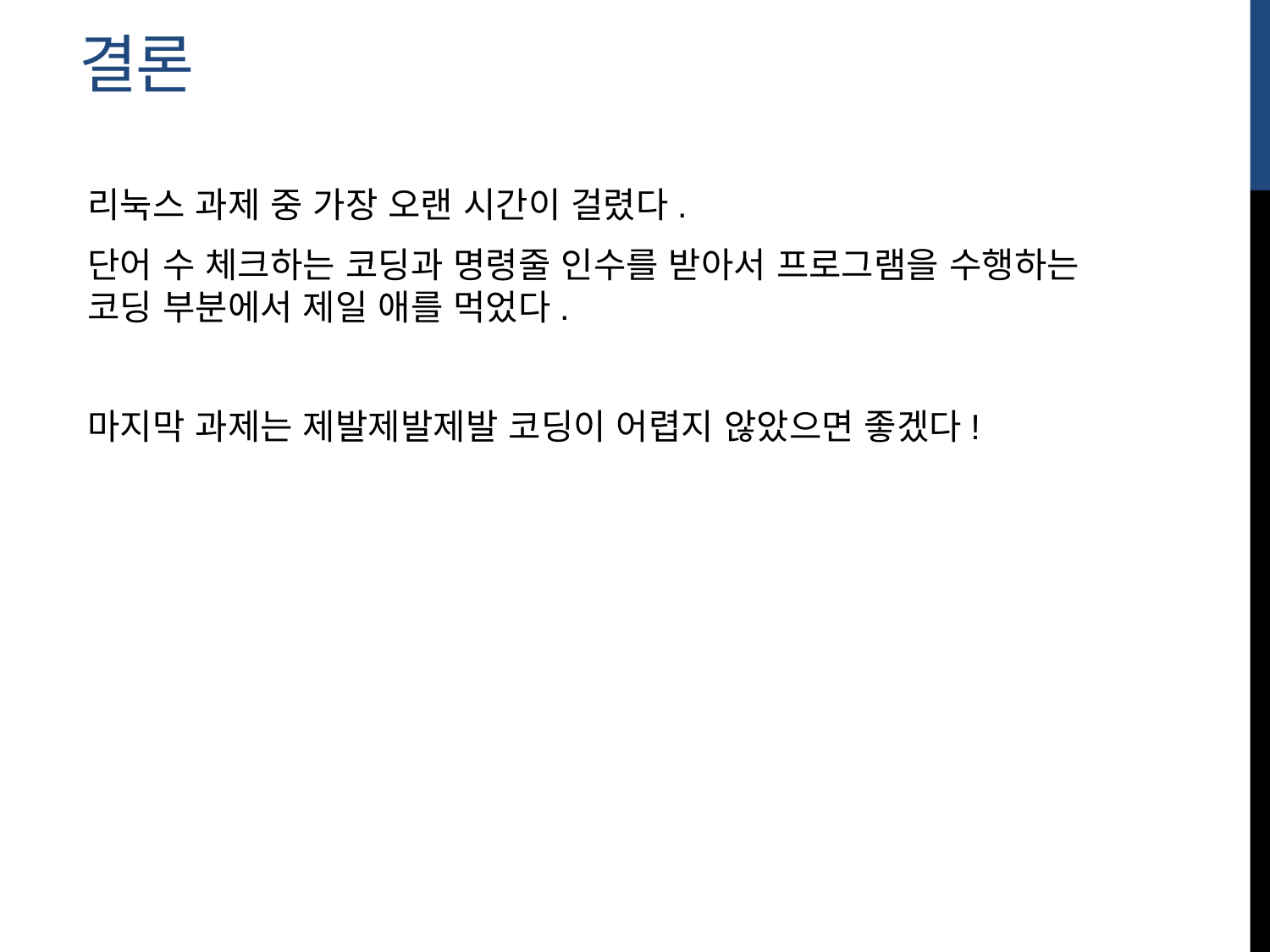

# 결론
리눅스 과제 중 가장 오랜 시간이 걸렸다.
단어 수 체크하는 코딩과 명령줄 인수를 받아서 프로그램을 수행하는 코딩 부분에서 제일 애를 먹었다.

마지막 과제는 제발제발제발 코딩이 어렵지 않았으면 좋겠다!